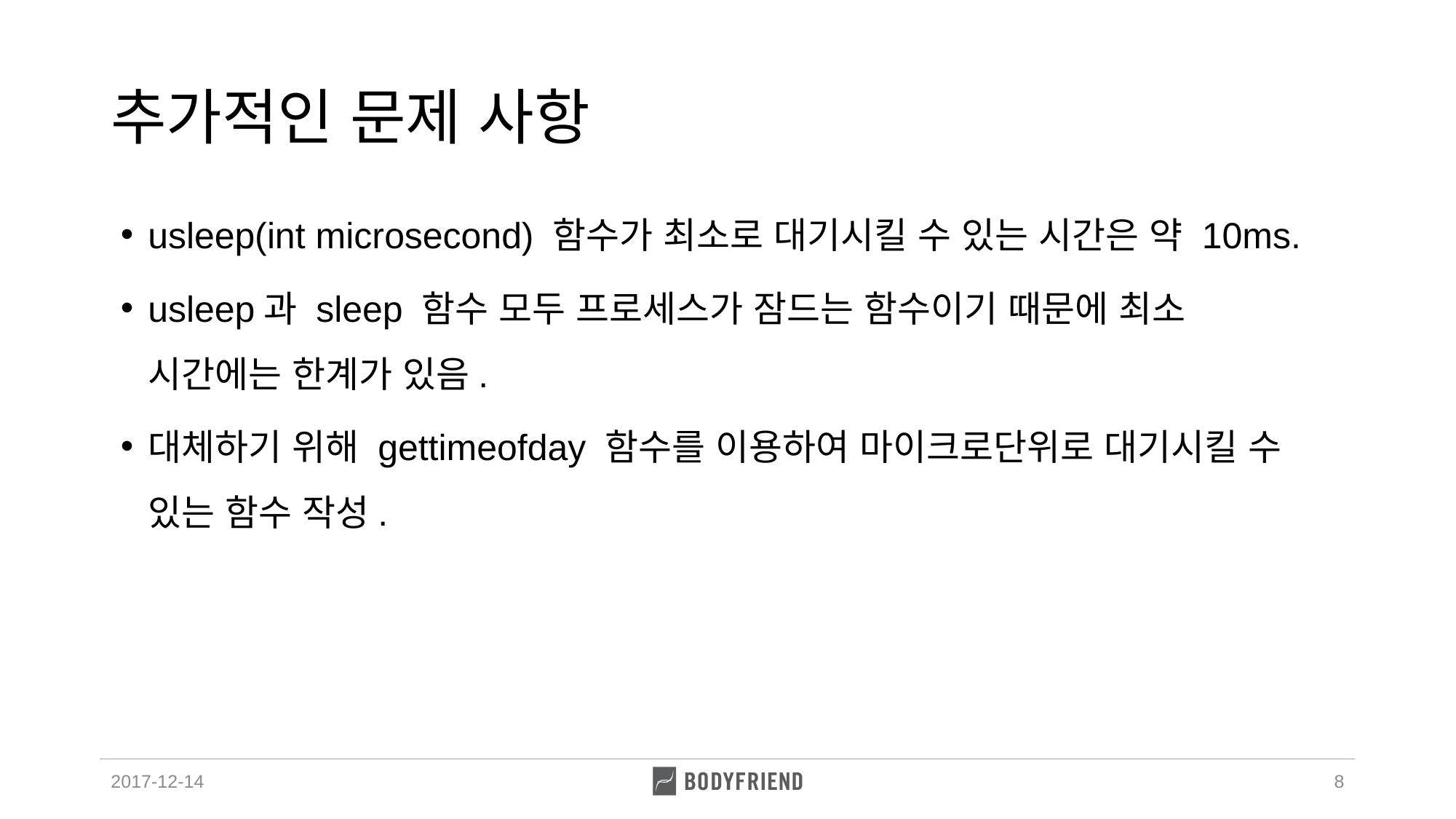

# 추가적인 문제 사항
usleep(int microsecond) 함수가 최소로 대기시킬 수 있는 시간은 약 10ms.
usleep과 sleep 함수 모두 프로세스가 잠드는 함수이기 때문에 최소 시간에는 한계가 있음.
대체하기 위해 gettimeofday 함수를 이용하여 마이크로단위로 대기시킬 수 있는 함수 작성.
2017-12-14
8